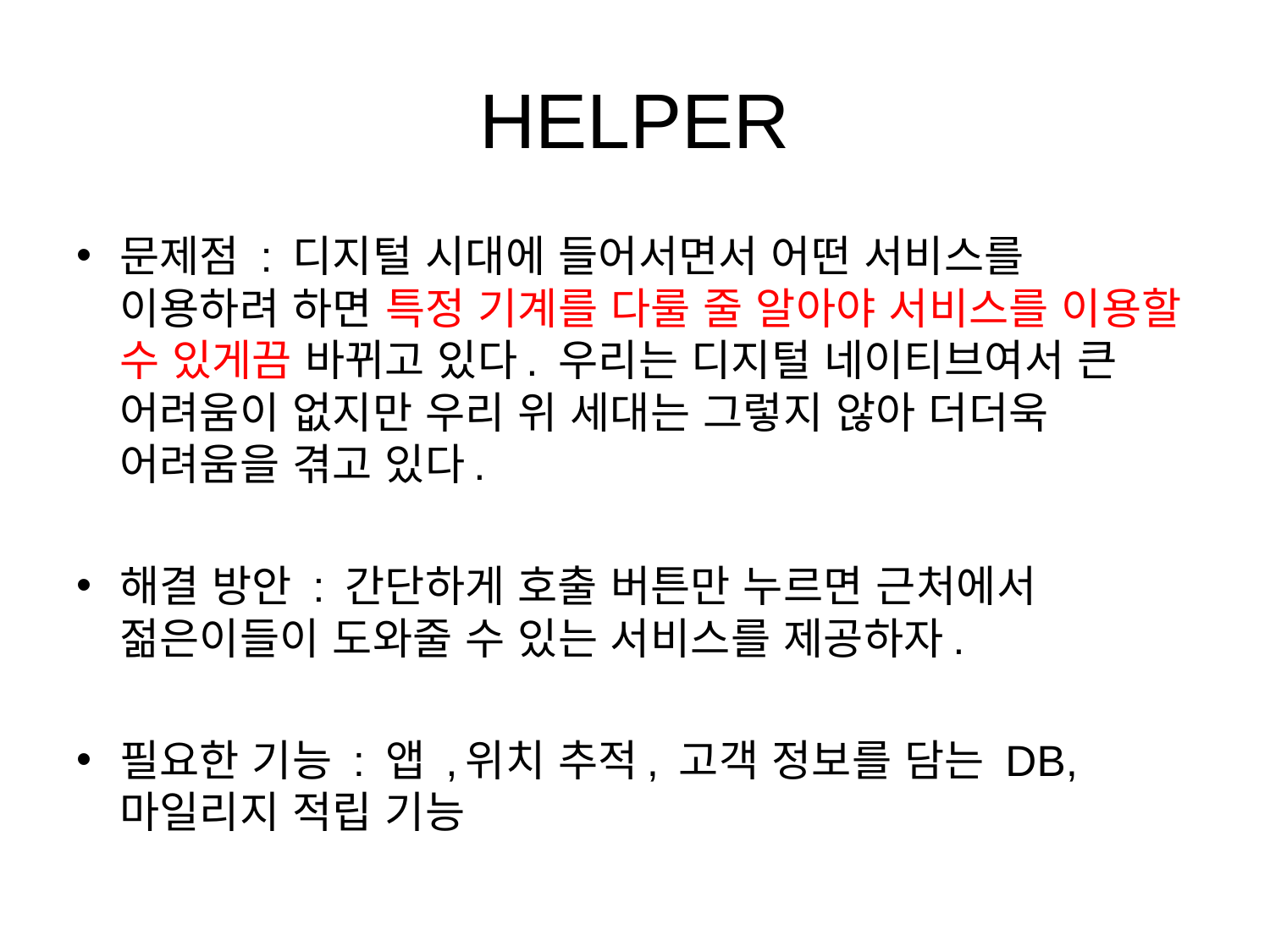

# HELPER
문제점 : 디지털 시대에 들어서면서 어떤 서비스를 이용하려 하면 특정 기계를 다룰 줄 알아야 서비스를 이용할 수 있게끔 바뀌고 있다. 우리는 디지털 네이티브여서 큰 어려움이 없지만 우리 위 세대는 그렇지 않아 더더욱 어려움을 겪고 있다.

해결 방안 : 간단하게 호출 버튼만 누르면 근처에서 젊은이들이 도와줄 수 있는 서비스를 제공하자.

필요한 기능 : 앱 ,위치 추적, 고객 정보를 담는 DB, 마일리지 적립 기능